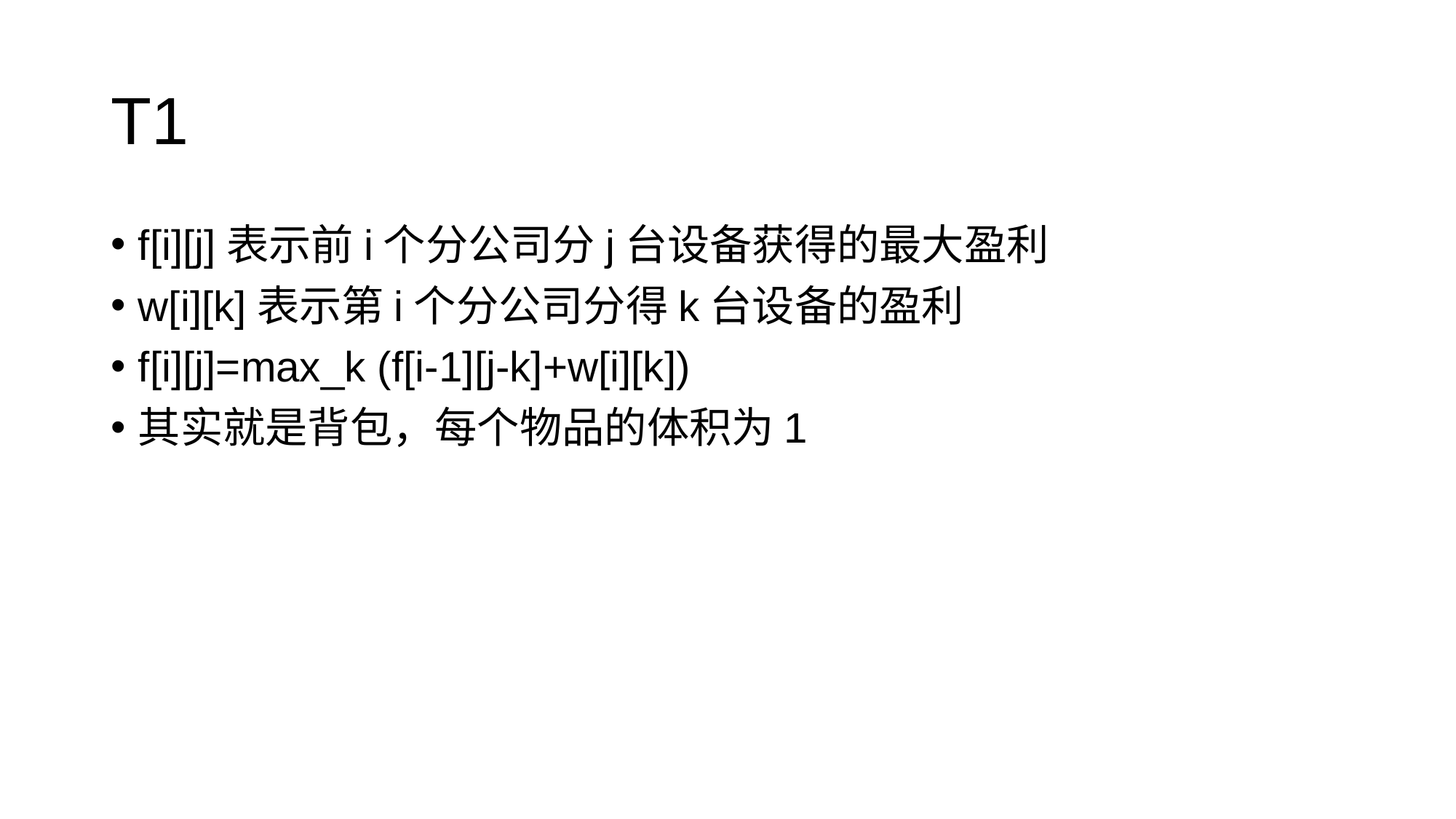

# T1
f[i][j]表示前i个分公司分j台设备获得的最大盈利
w[i][k]表示第i个分公司分得k台设备的盈利
f[i][j]=max_k (f[i-1][j-k]+w[i][k])
其实就是背包，每个物品的体积为1